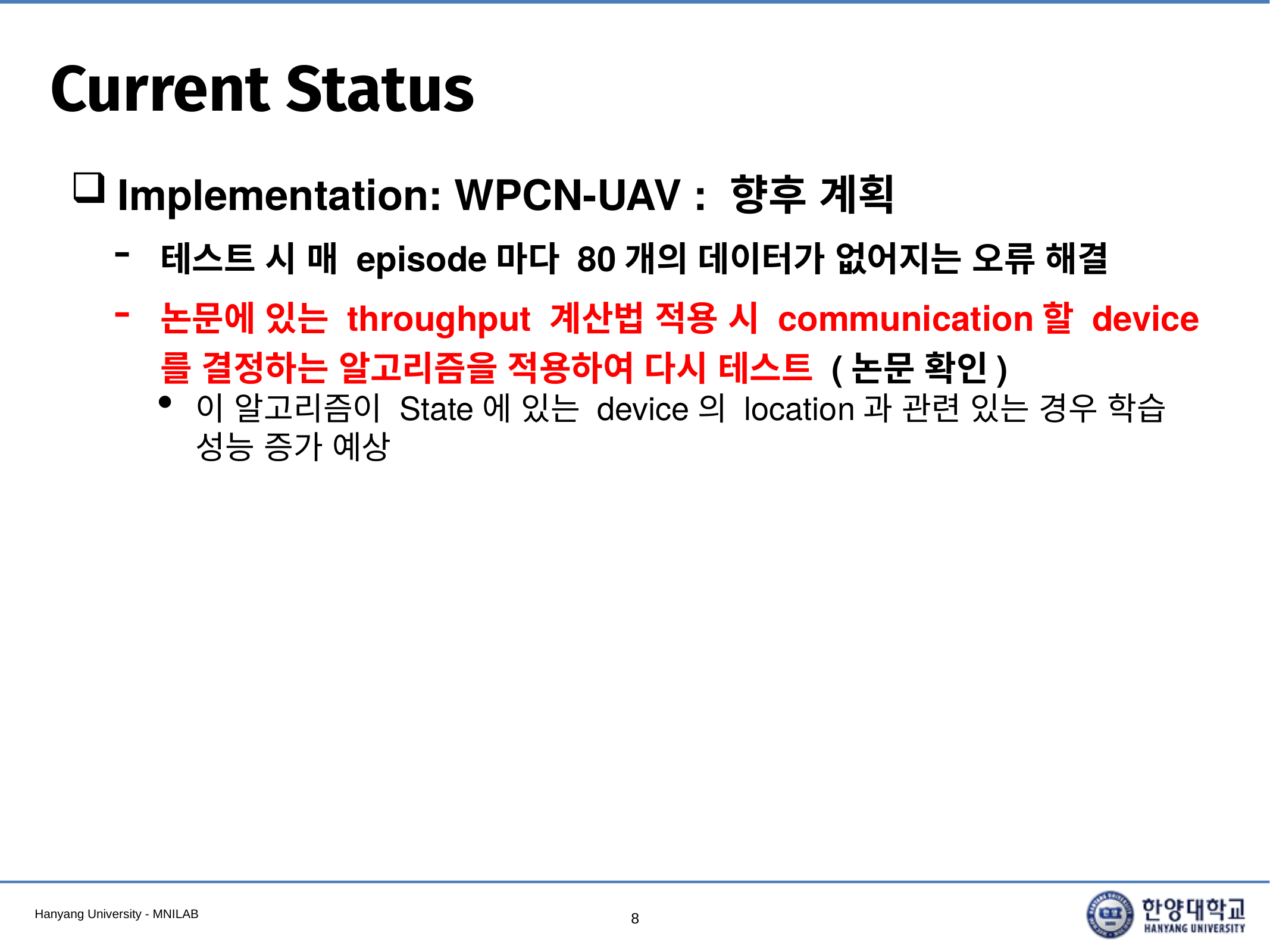

# Current Status
Implementation: WPCN-UAV : 향후 계획
테스트 시 매 episode마다 80개의 데이터가 없어지는 오류 해결
논문에 있는 throughput 계산법 적용 시 communication할 device를 결정하는 알고리즘을 적용하여 다시 테스트 (논문 확인)
이 알고리즘이 State에 있는 device의 location과 관련 있는 경우 학습 성능 증가 예상
8